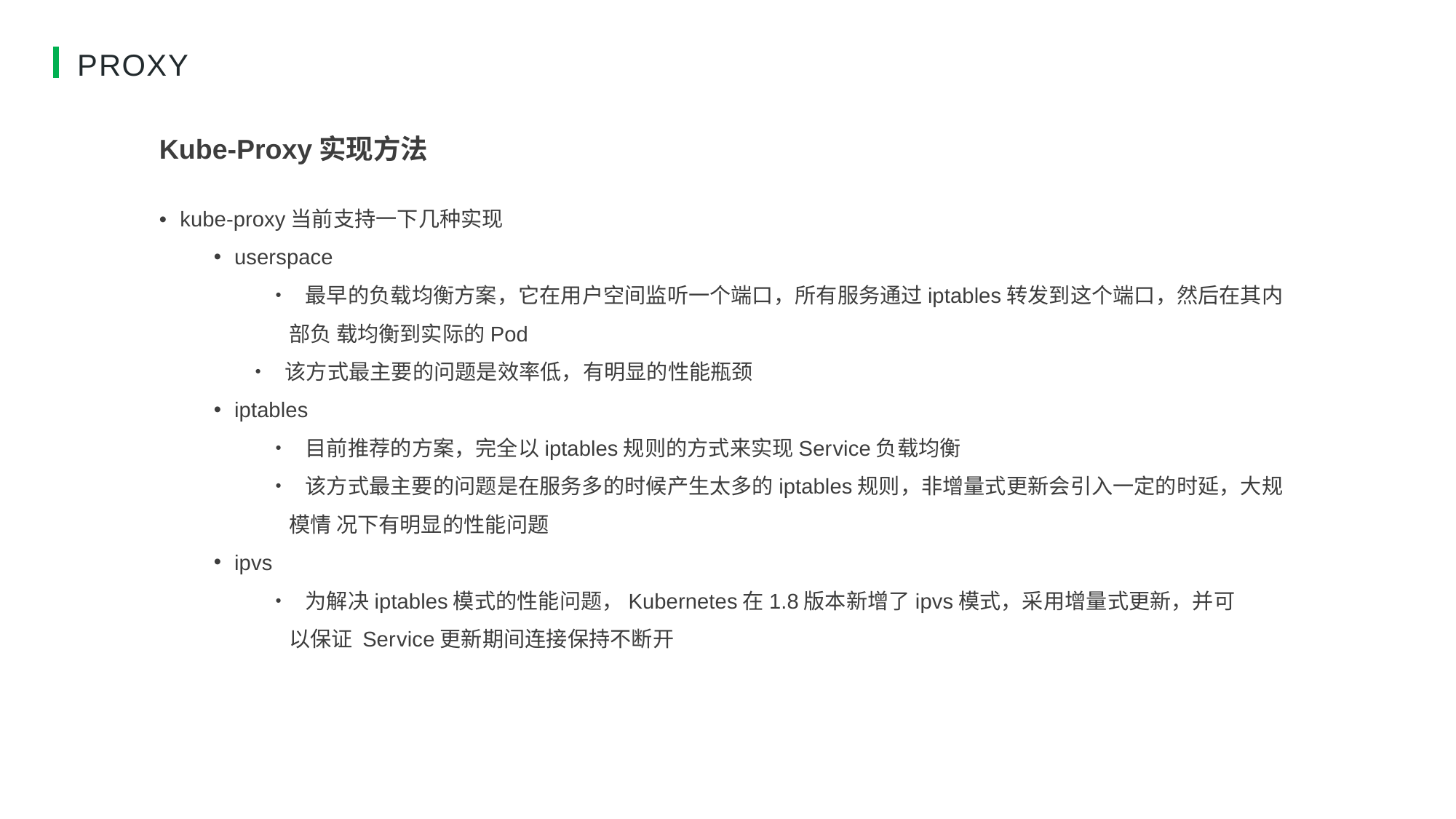

# PROXY

Kube-Proxy实现方法

•  kube-proxy当前支持一下几种实现
userspace
•  最早的负载均衡方案，它在用户空间监听一个端口，所有服务通过iptables转发到这个端口，然后在其内部负 载均衡到实际的Pod
•  该方式最主要的问题是效率低，有明显的性能瓶颈
iptables
•  目前推荐的方案，完全以iptables规则的方式来实现Service负载均衡
•  该方式最主要的问题是在服务多的时候产生太多的iptables规则，非增量式更新会引入一定的时延，大规模情 况下有明显的性能问题
ipvs
•  为解决iptables模式的性能问题，Kubernetes在1.8版本新增了ipvs模式，采用增量式更新，并可以保证 Service更新期间连接保持不断开